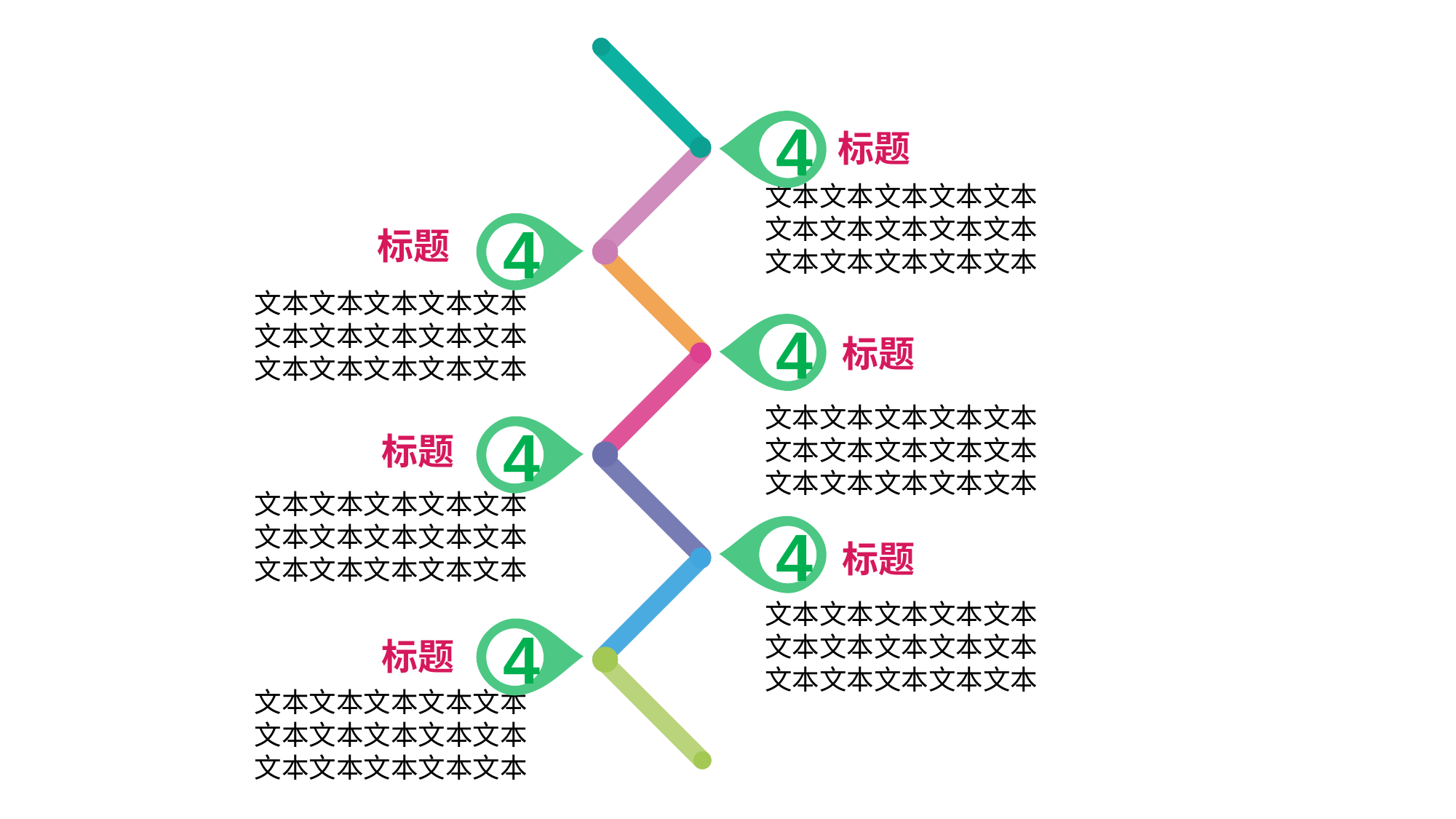

4
标题

文本文本文本文本文本
文本文本文本文本文本
文本文本文本文本文本

4
标题

文本文本文本文本文本
文本文本文本文本文本
文本文本文本文本文本

4
标题

文本文本文本文本文本
文本文本文本文本文本
文本文本文本文本文本

4
标题

文本文本文本文本文本
文本文本文本文本文本
文本文本文本文本文本

4
标题

文本文本文本文本文本
文本文本文本文本文本
文本文本文本文本文本

4
标题

文本文本文本文本文本
文本文本文本文本文本
文本文本文本文本文本